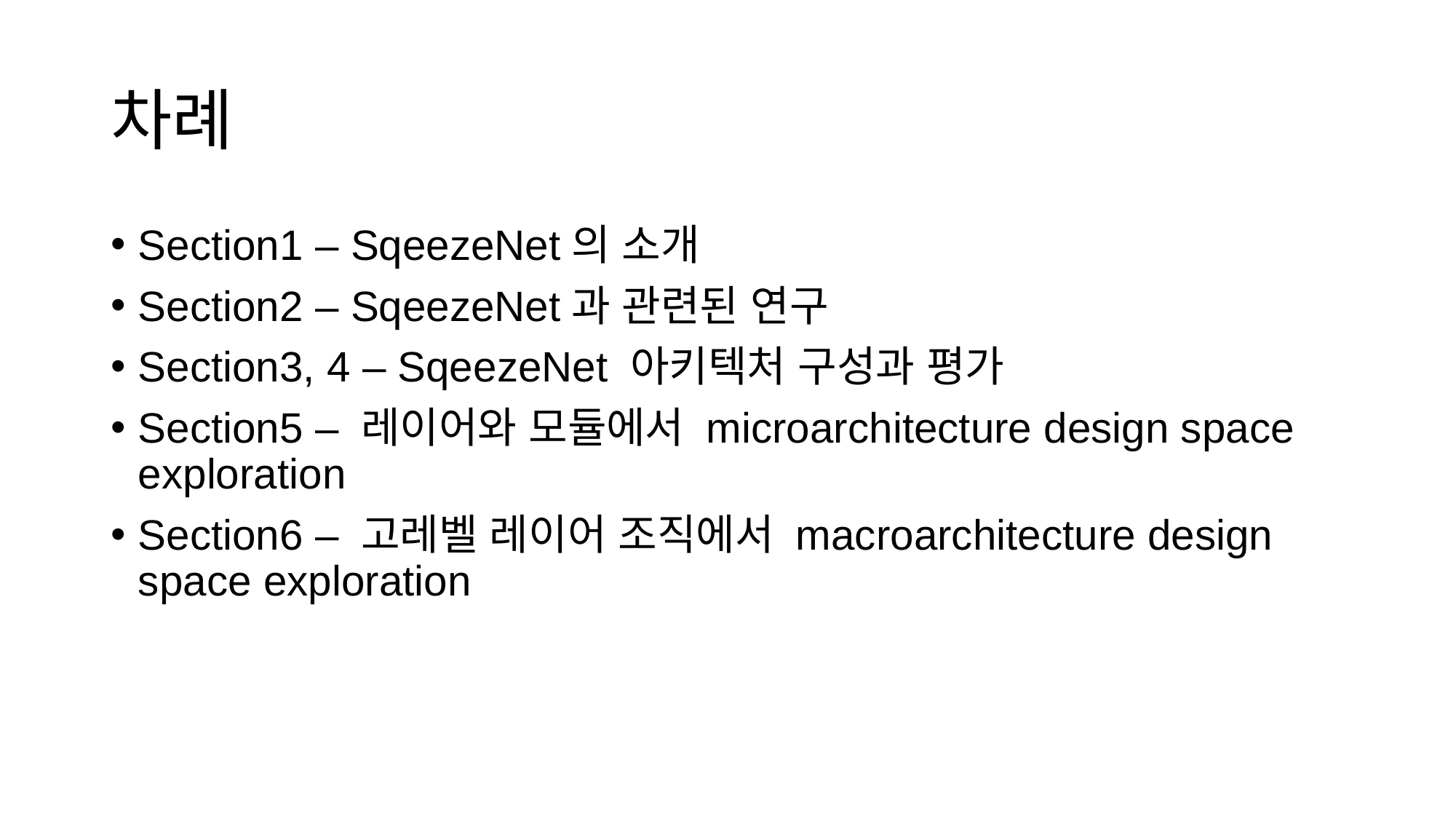

# 차례
Section1 – SqeezeNet의 소개
Section2 – SqeezeNet과 관련된 연구
Section3, 4 – SqeezeNet 아키텍처 구성과 평가
Section5 – 레이어와 모듈에서 microarchitecture design space exploration
Section6 – 고레벨 레이어 조직에서 macroarchitecture design space exploration